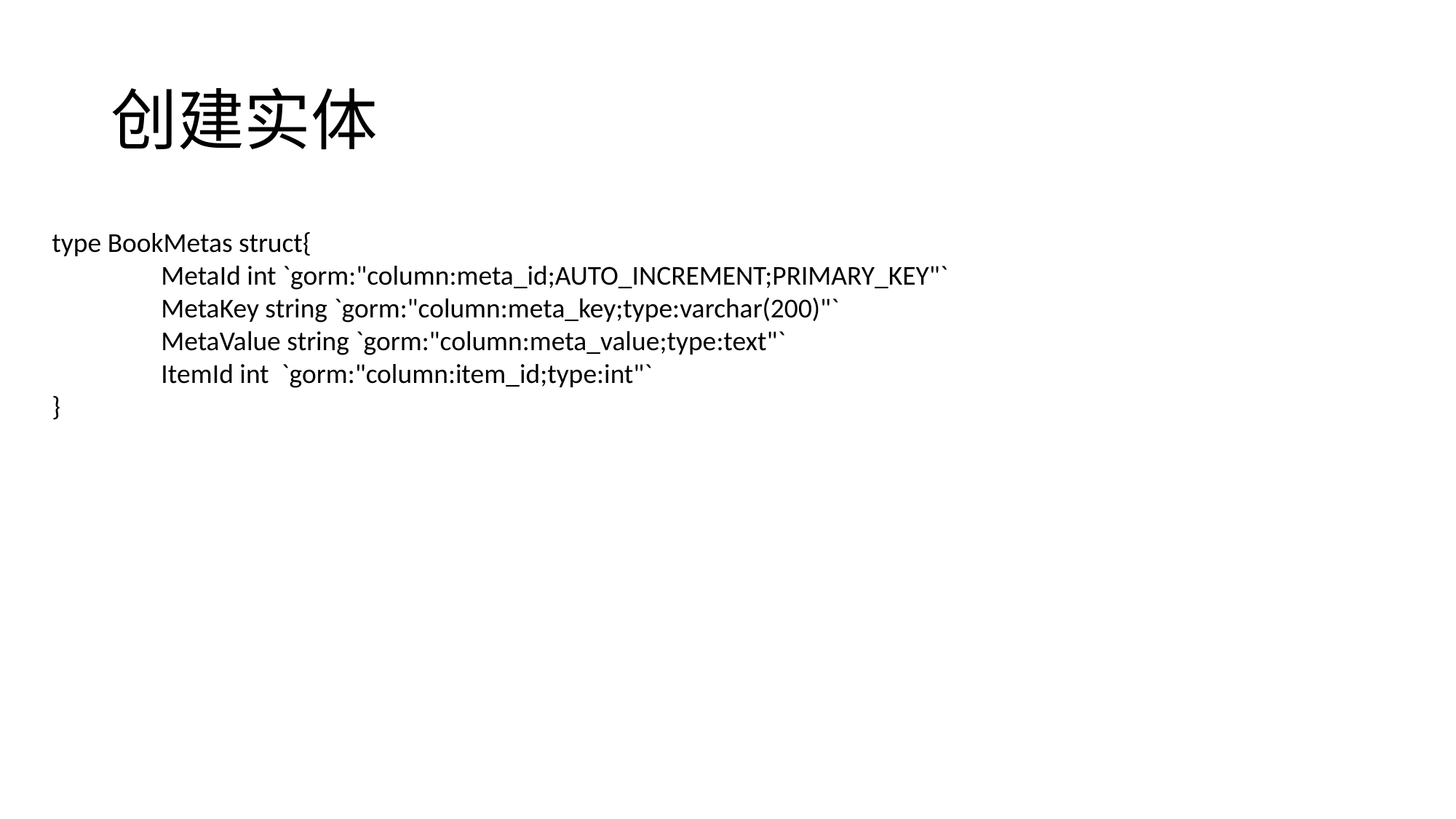

# 创建实体
type BookMetas struct{
	MetaId int `gorm:"column:meta_id;AUTO_INCREMENT;PRIMARY_KEY"`
	MetaKey string `gorm:"column:meta_key;type:varchar(200)"`
	MetaValue string `gorm:"column:meta_value;type:text"`
	ItemId int  `gorm:"column:item_id;type:int"`
}